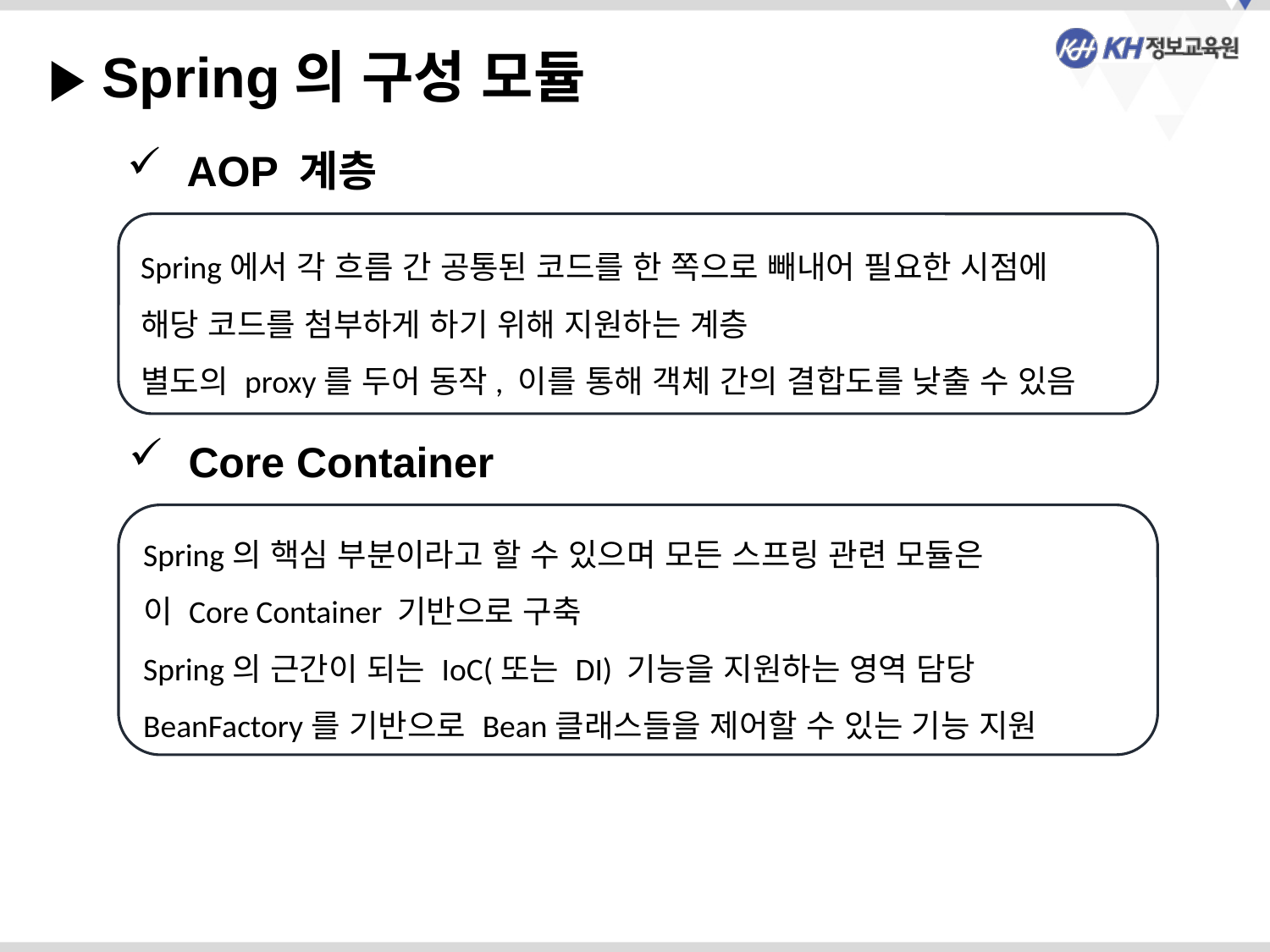

▶ Spring의 구성 모듈
 AOP 계층
Spring에서 각 흐름 간 공통된 코드를 한 쪽으로 빼내어 필요한 시점에
해당 코드를 첨부하게 하기 위해 지원하는 계층
별도의 proxy를 두어 동작, 이를 통해 객체 간의 결합도를 낮출 수 있음
 Core Container
Spring의 핵심 부분이라고 할 수 있으며 모든 스프링 관련 모듈은
이 Core Container 기반으로 구축
Spring의 근간이 되는 IoC(또는 DI) 기능을 지원하는 영역 담당
BeanFactory를 기반으로 Bean클래스들을 제어할 수 있는 기능 지원